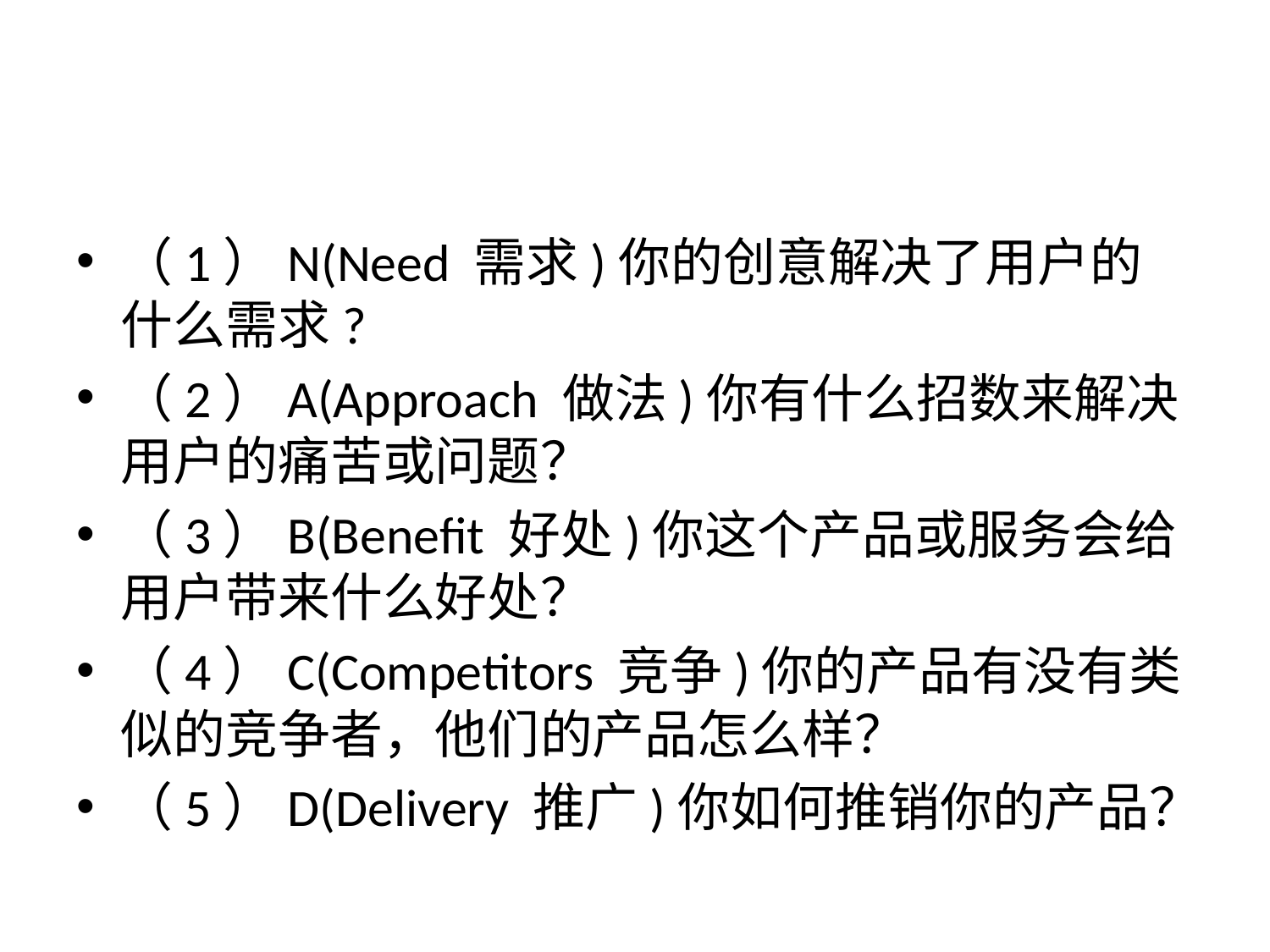

#
（1）N(Need 需求)你的创意解决了用户的什么需求?
（2）A(Approach 做法)你有什么招数来解决用户的痛苦或问题？
（3）B(Benefit 好处)你这个产品或服务会给用户带来什么好处？
（4）C(Competitors 竞争)你的产品有没有类似的竞争者，他们的产品怎么样？
（5）D(Delivery 推广)你如何推销你的产品？